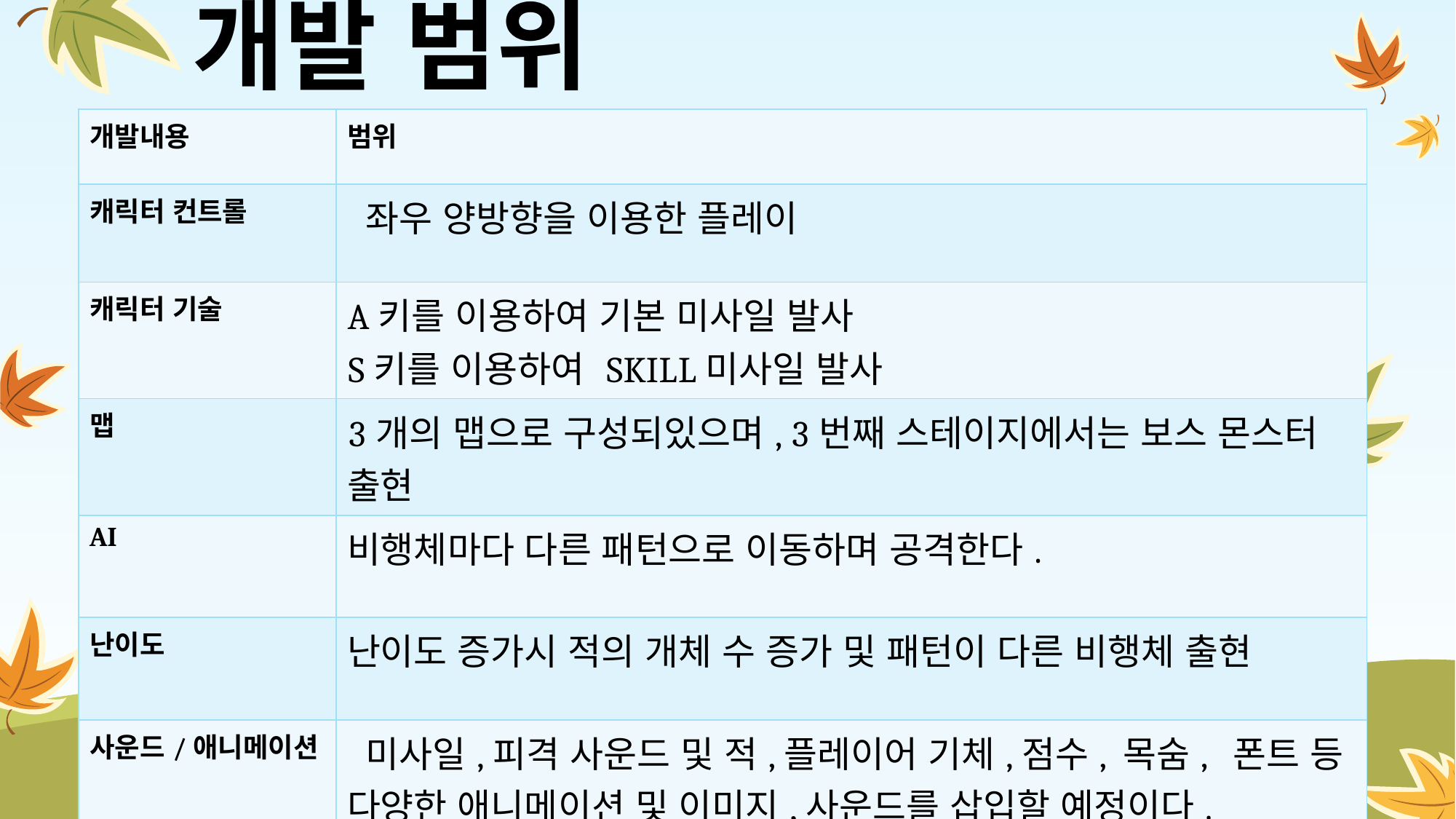

# 개발 범위
| 개발내용 | 범위 |
| --- | --- |
| 캐릭터 컨트롤 | 좌우 양방향을 이용한 플레이 |
| 캐릭터 기술 | A키를 이용하여 기본 미사일 발사 S키를 이용하여 SKILL미사일 발사 |
| 맵 | 3개의 맵으로 구성되있으며, 3번째 스테이지에서는 보스 몬스터 출현 |
| AI | 비행체마다 다른 패턴으로 이동하며 공격한다. |
| 난이도 | 난이도 증가시 적의 개체 수 증가 및 패턴이 다른 비행체 출현 |
| 사운드/애니메이션 | 미사일,피격 사운드 및 적,플레이어 기체,점수, 목숨, 폰트 등 다양한 애니메이션 및 이미지,사운드를 삽입할 예정이다. |